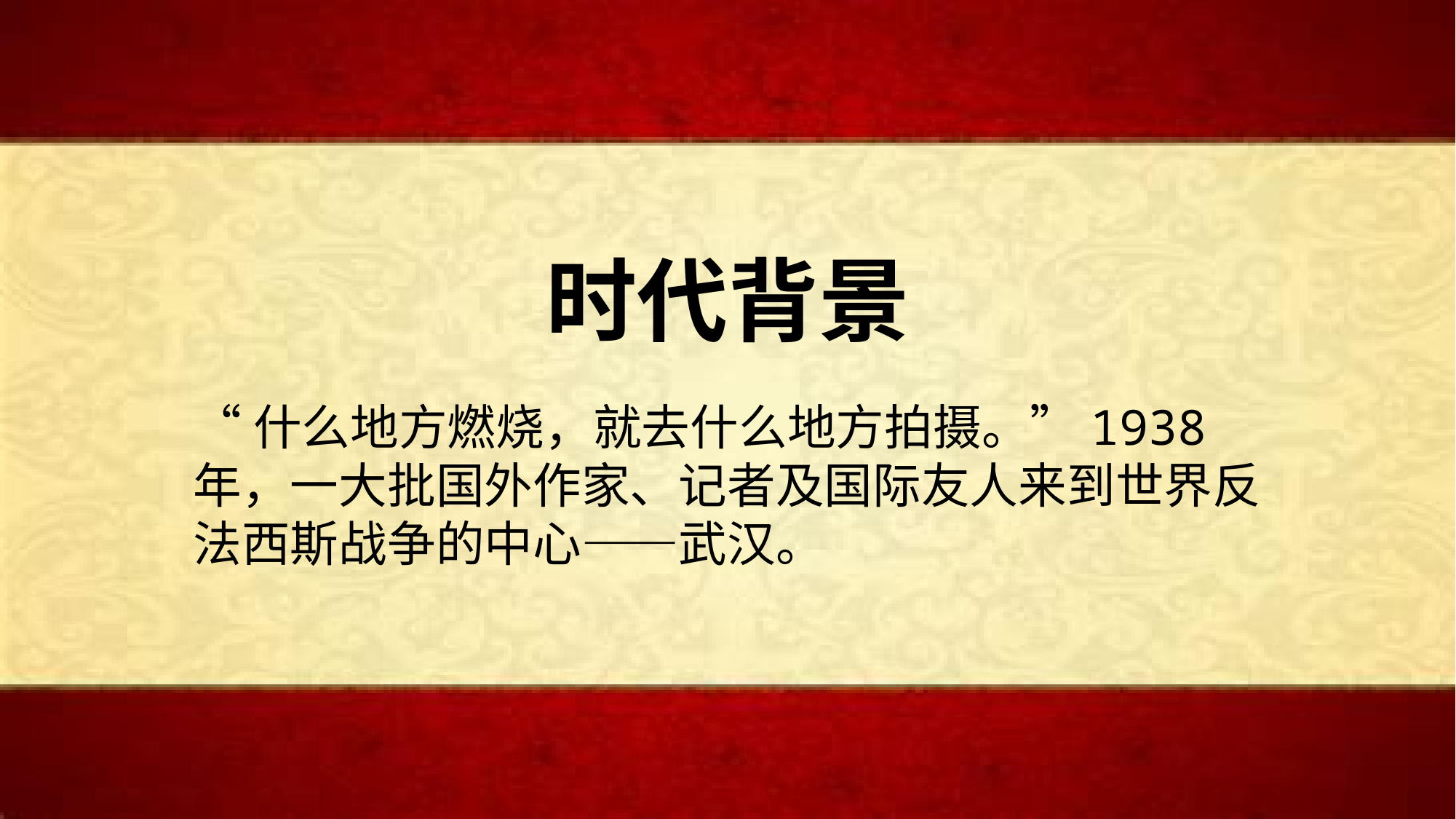

时代背景

“什么地方燃烧，就去什么地方拍摄。”1938年，一大批国外作家、记者及国际友人来到世界反法西斯战争的中心——武汉。